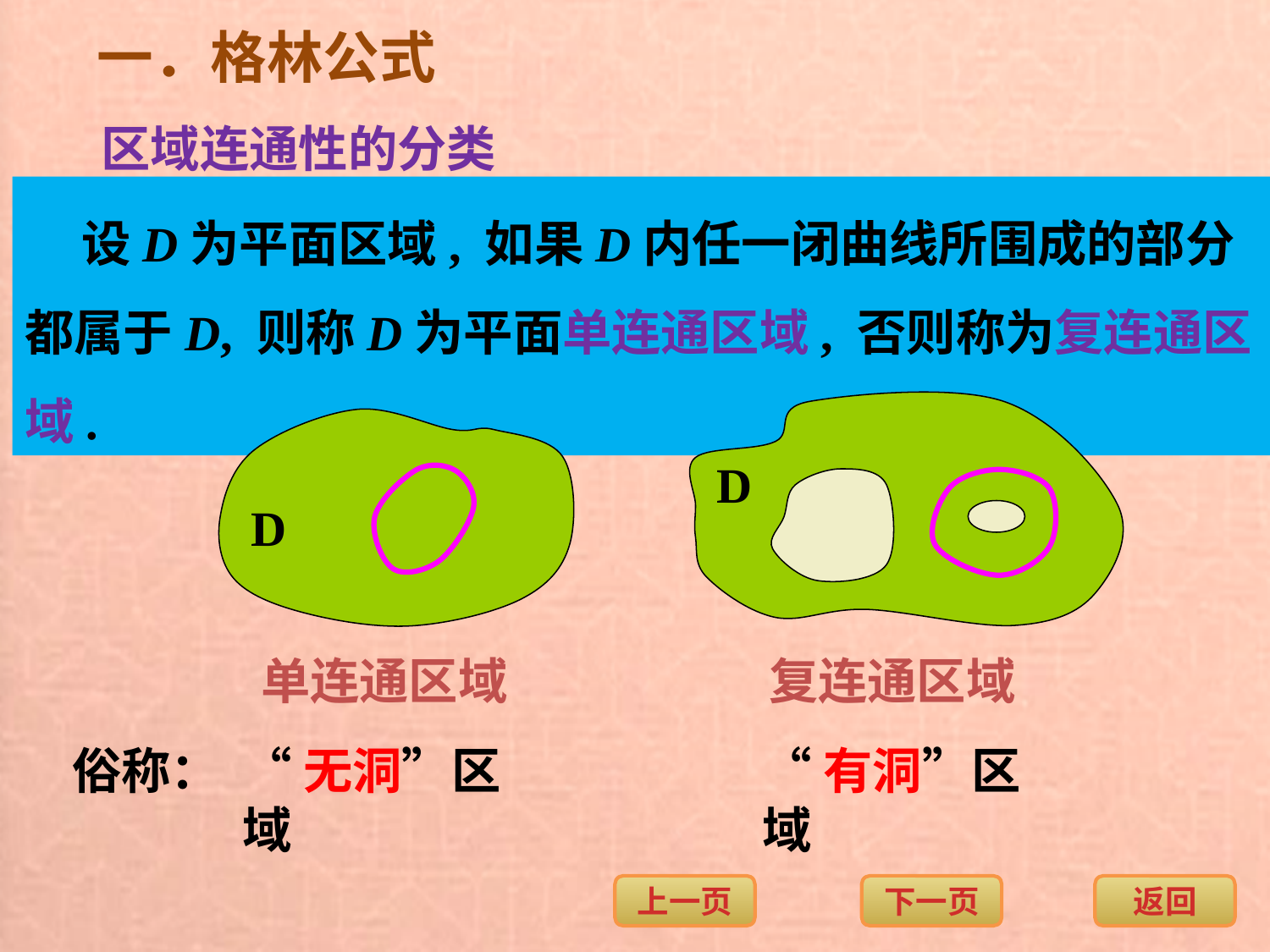

一．格林公式
区域连通性的分类
    设D为平面区域, 如果D内任一闭曲线所围成的部分都属于D, 则称D为平面单连通区域, 否则称为复连通区域.

D

D

单连通区域
复连通区域
俗称：
“无洞”区域
“有洞”区域